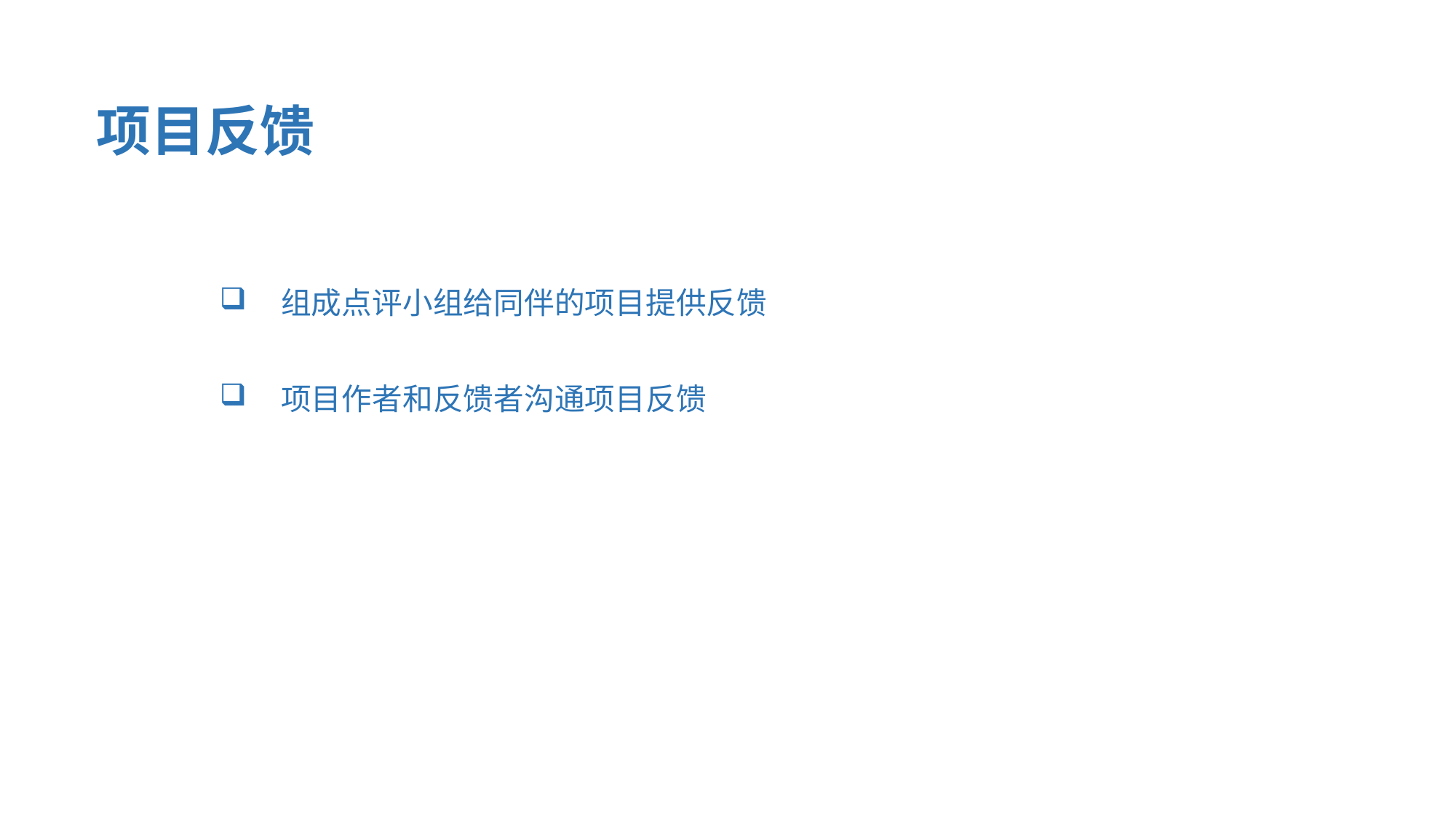

项目反馈

组成点评小组给同伴的项目提供反馈

项目作者和反馈者沟通项目反馈